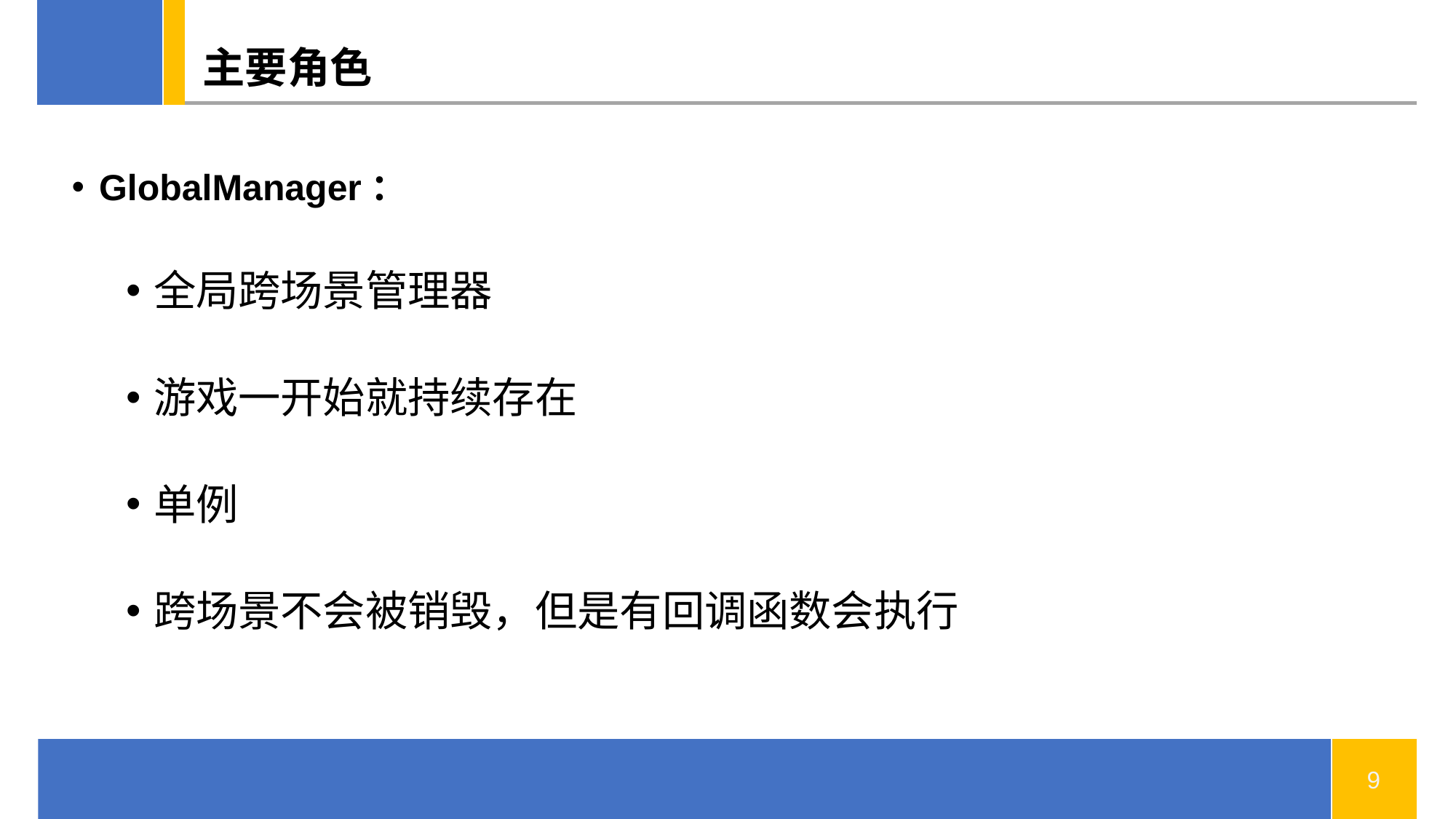

# 主要角色

GlobalManager：

全局跨场景管理器

游戏一开始就持续存在

单例

跨场景不会被销毁，但是有回调函数会执行